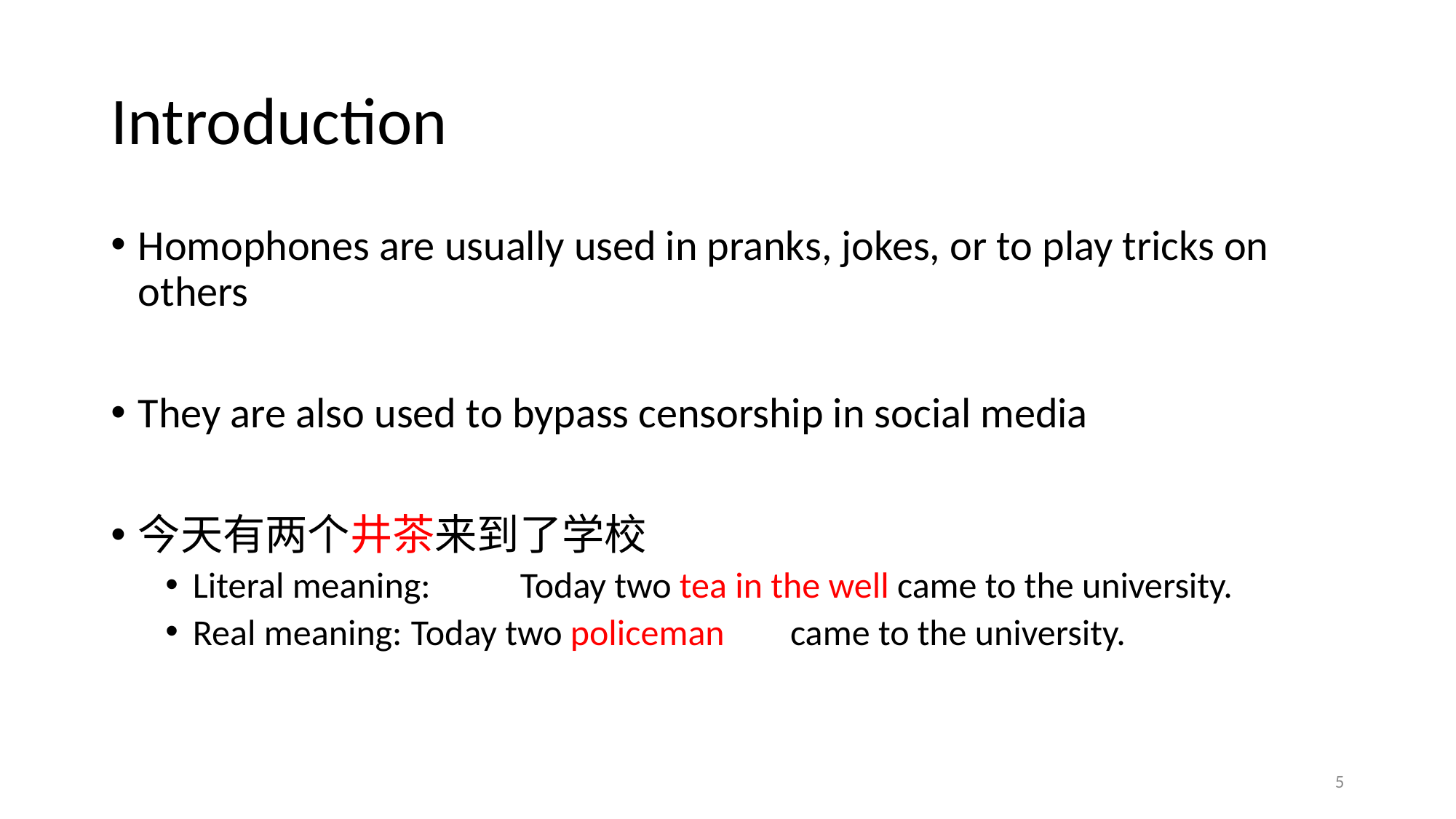

# Introduction
Homophones are usually used in pranks, jokes, or to play tricks on others

They are also used to bypass censorship in social media

今天有两个井茶来到了学校
Literal meaning:	Today two tea in the well came to the university.
Real meaning:	Today two policeman        came to the university.
5